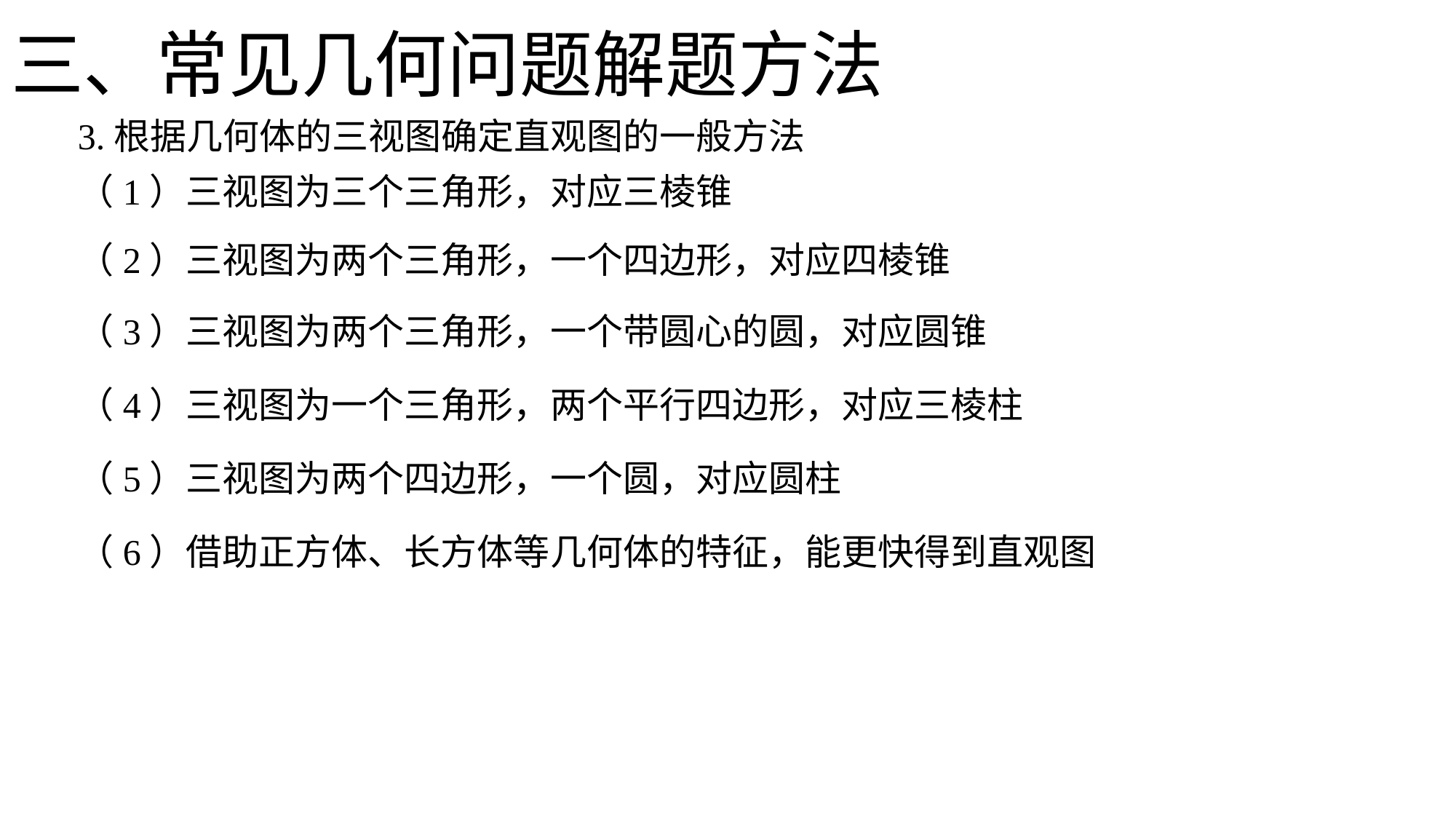

三、常见几何问题解题方法
3.根据几何体的三视图确定直观图的一般方法
（1）三视图为三个三角形，对应三棱锥
（2）三视图为两个三角形，一个四边形，对应四棱锥
（3）三视图为两个三角形，一个带圆心的圆，对应圆锥
（4）三视图为一个三角形，两个平行四边形，对应三棱柱
（5）三视图为两个四边形，一个圆，对应圆柱
（6）借助正方体、长方体等几何体的特征，能更快得到直观图